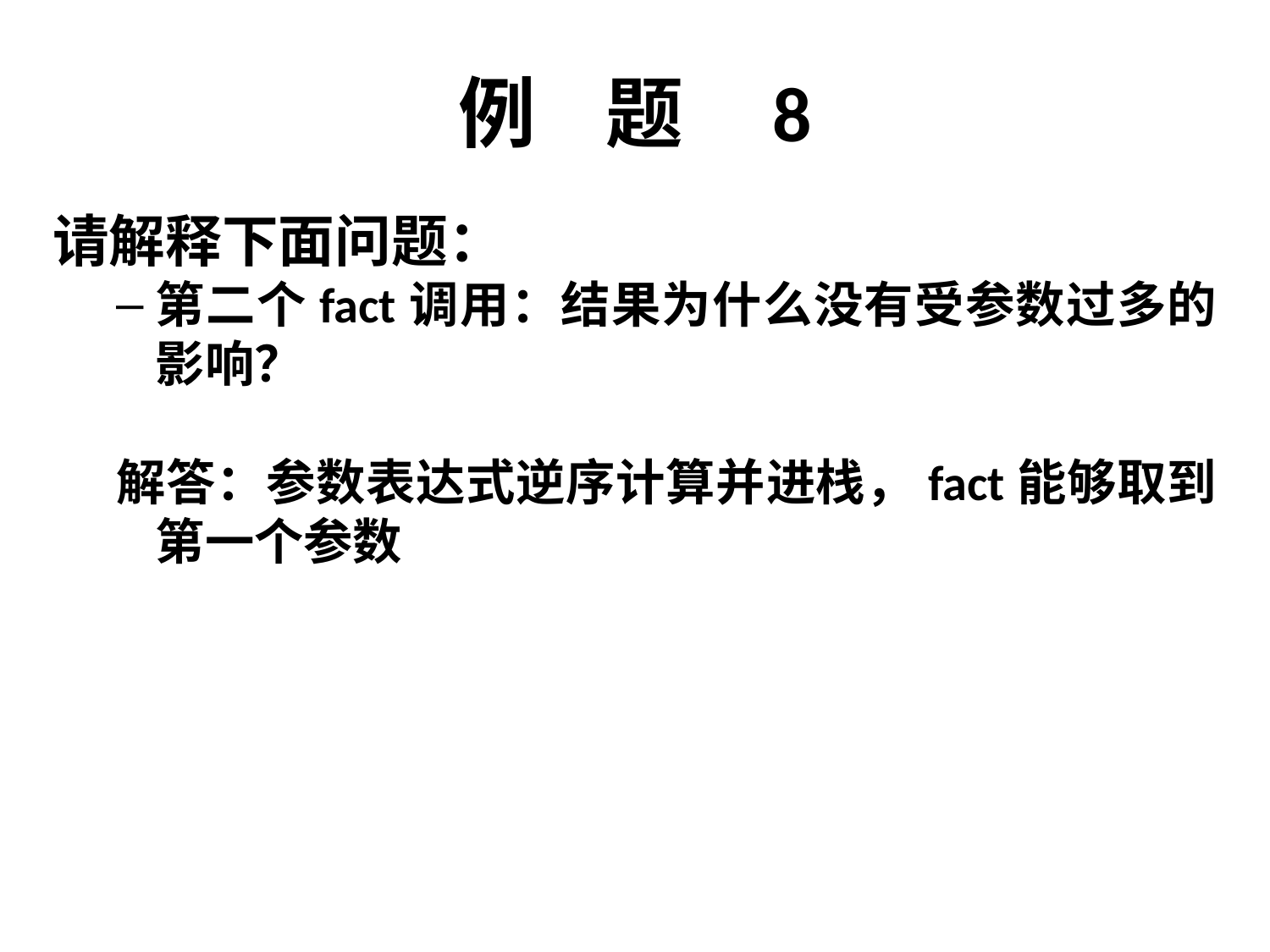

# 例    题    8
请解释下面问题：
第二个fact调用：结果为什么没有受参数过多的影响？

解答：参数表达式逆序计算并进栈，fact能够取到第一个参数